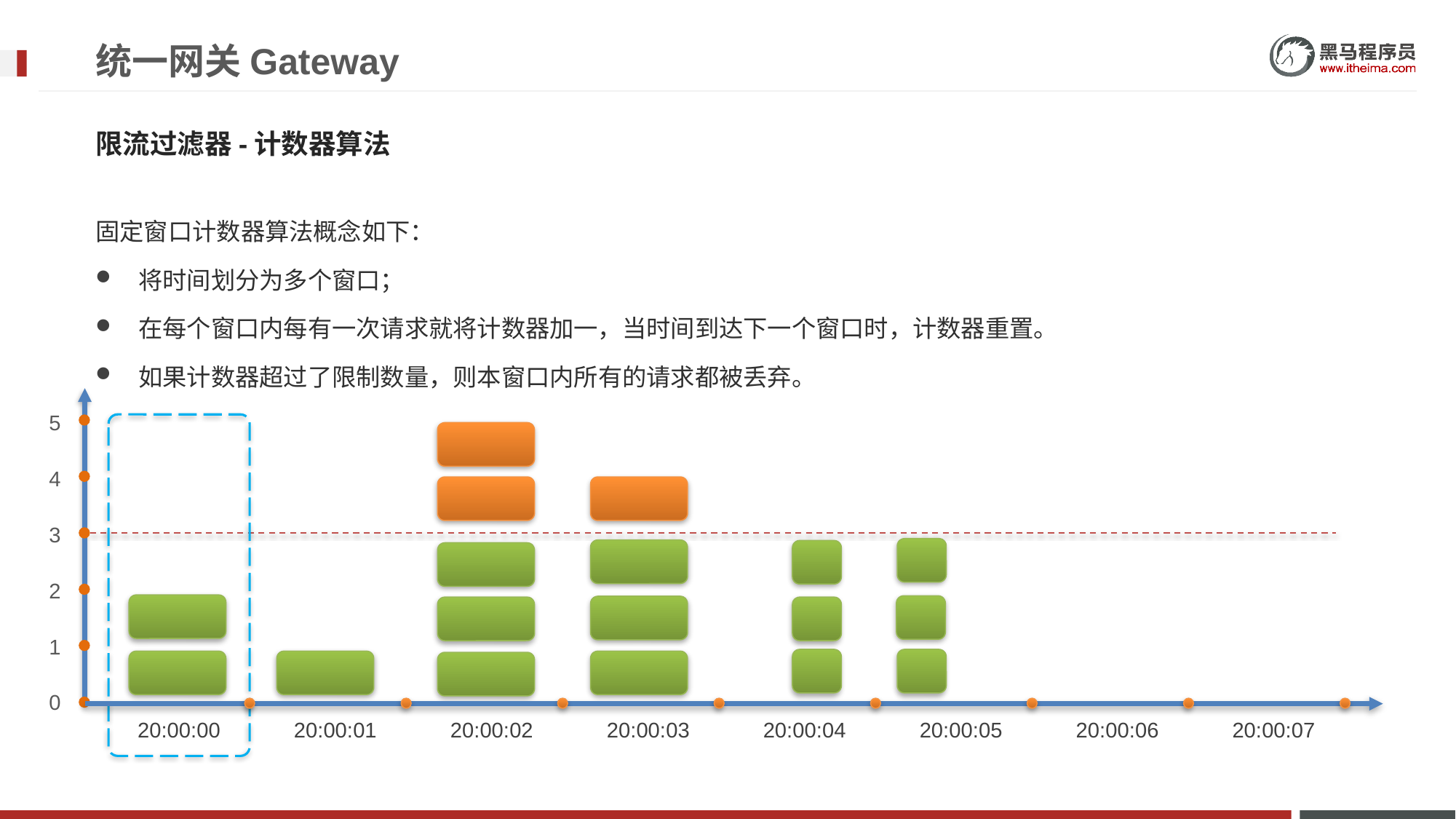

# 统一网关Gateway
限流过滤器-计数器算法
固定窗口计数器算法概念如下：
将时间划分为多个窗口；
在每个窗口内每有一次请求就将计数器加一，当时间到达下一个窗口时，计数器重置。
如果计数器超过了限制数量，则本窗口内所有的请求都被丢弃。
5

4

3

2

1

0

20:00:00
20:00:01
20:00:02
20:00:03
20:00:04
20:00:05
20:00:06
20:00:07